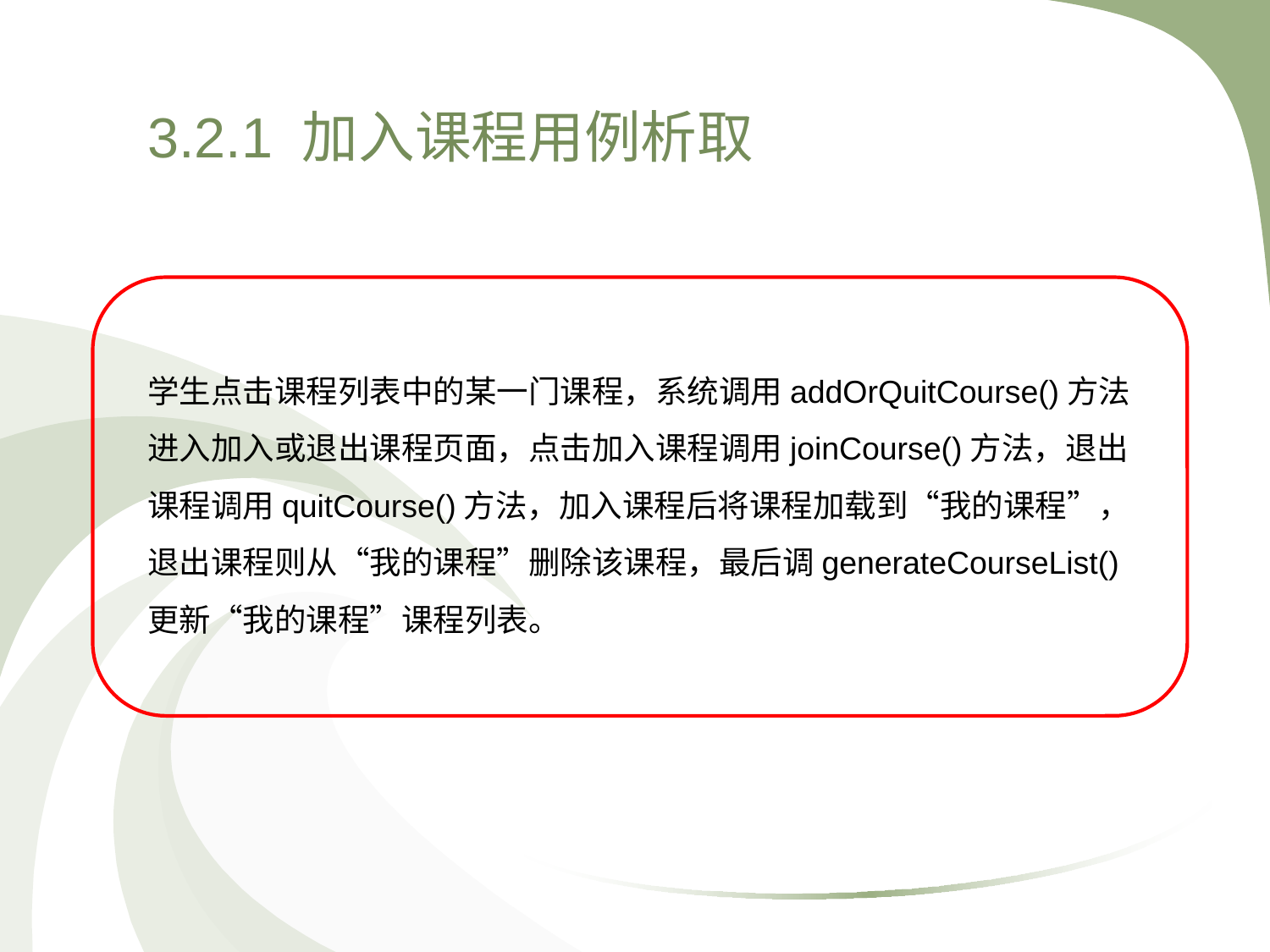

3.2.1 加入课程用例析取

学生点击课程列表中的某一门课程，系统调用addOrQuitCourse()方法进入加入或退出课程页面，点击加入课程调用joinCourse()方法，退出课程调用quitCourse()方法，加入课程后将课程加载到“我的课程”，退出课程则从“我的课程”删除该课程，最后调generateCourseList()更新“我的课程”课程列表。